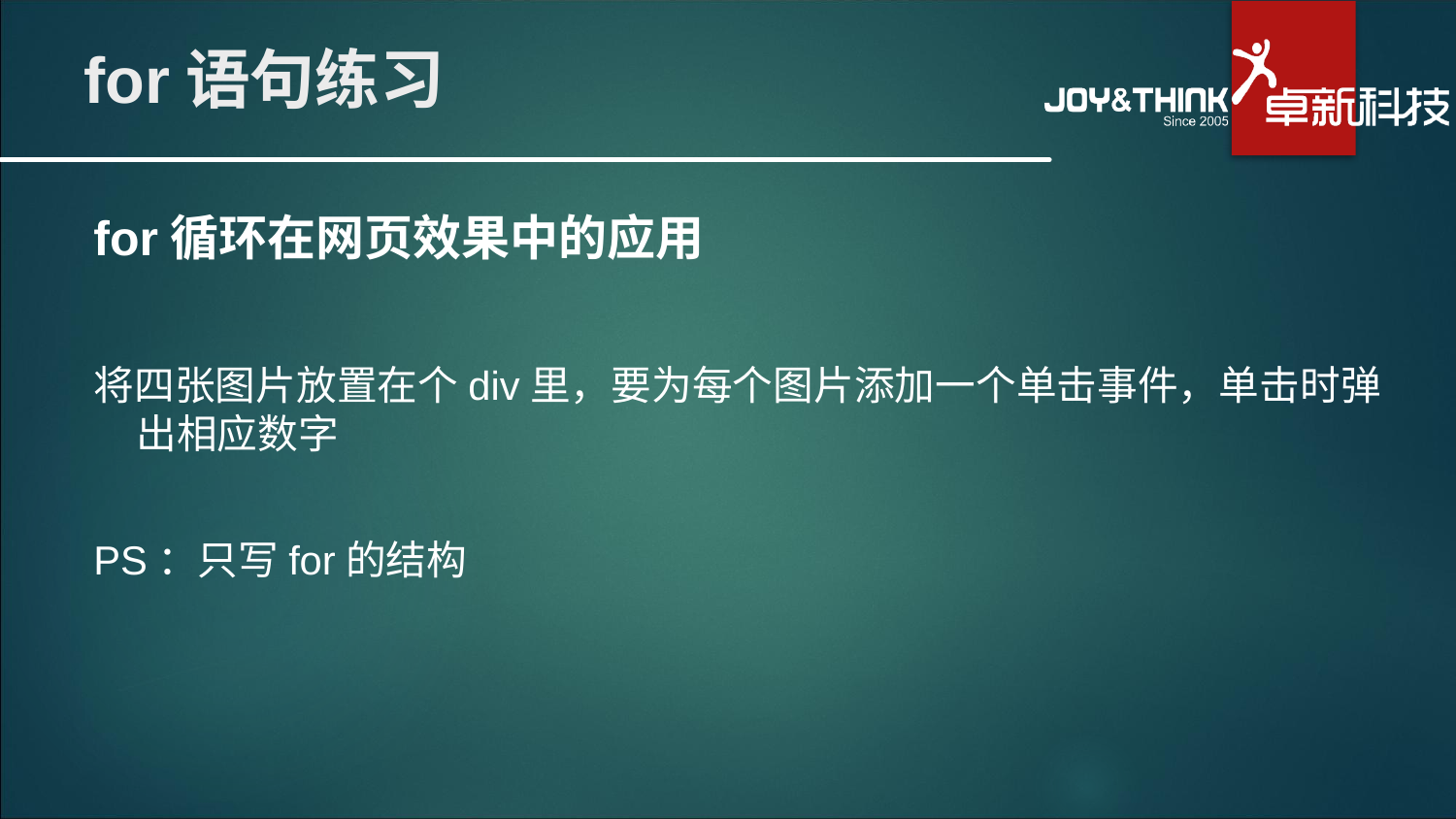

# for语句练习
for循环在网页效果中的应用
将四张图片放置在个div里，要为每个图片添加一个单击事件，单击时弹出相应数字
PS：只写for的结构